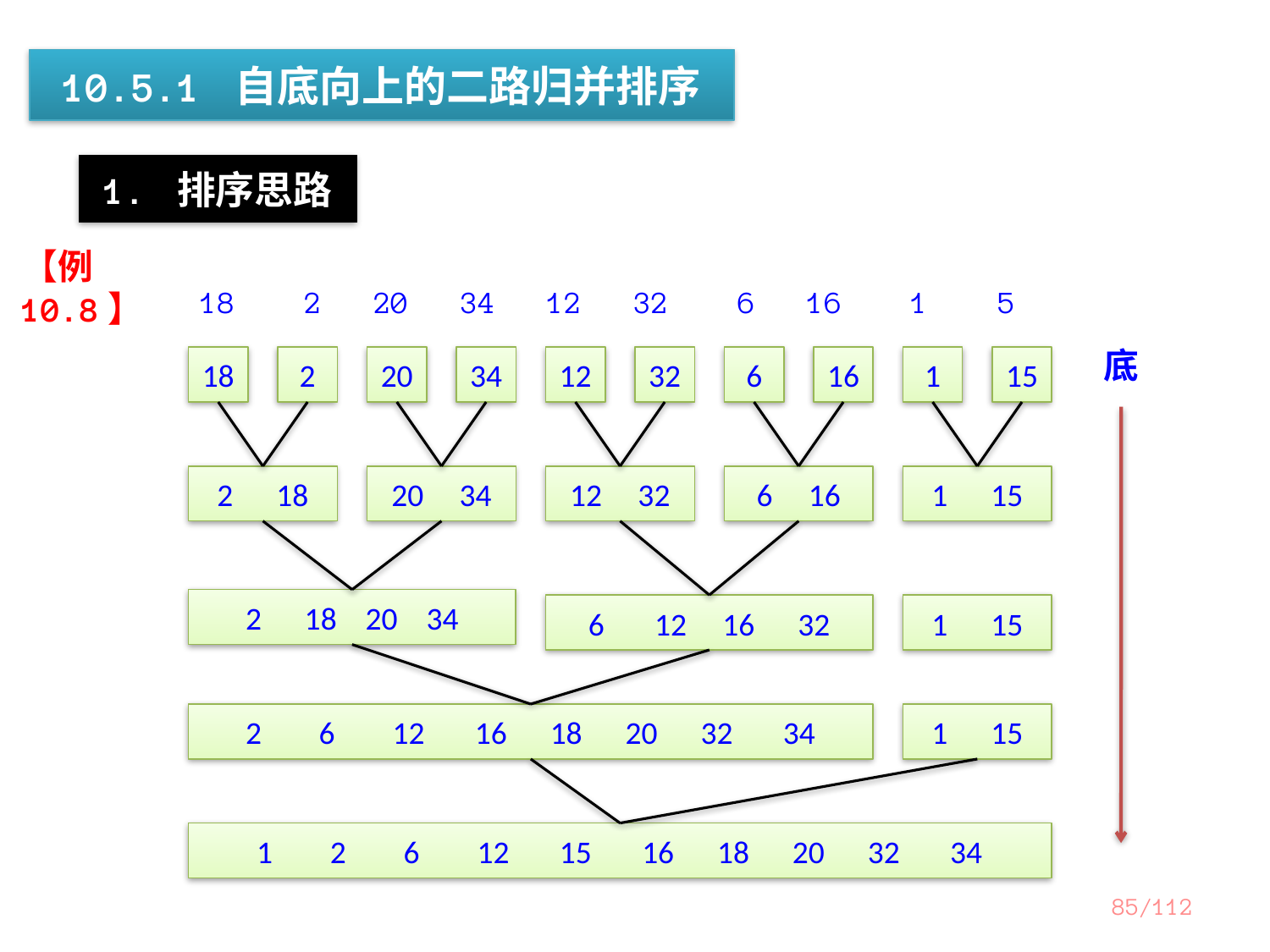

10.5.1 自底向上的二路归并排序
1. 排序思路
【例10.8】
18    2   20   34   12   32    6   16    1    5
底
18
2
20
34
12
32
6
16
1
15
2      18
20     34
12     32
6     16
1      15
2      18    20    34
6       12     16      32
1      15
2        6        12       16      18      20      32       34
1      15
1        2        6        12       15       16      18      20      32       34
85/112